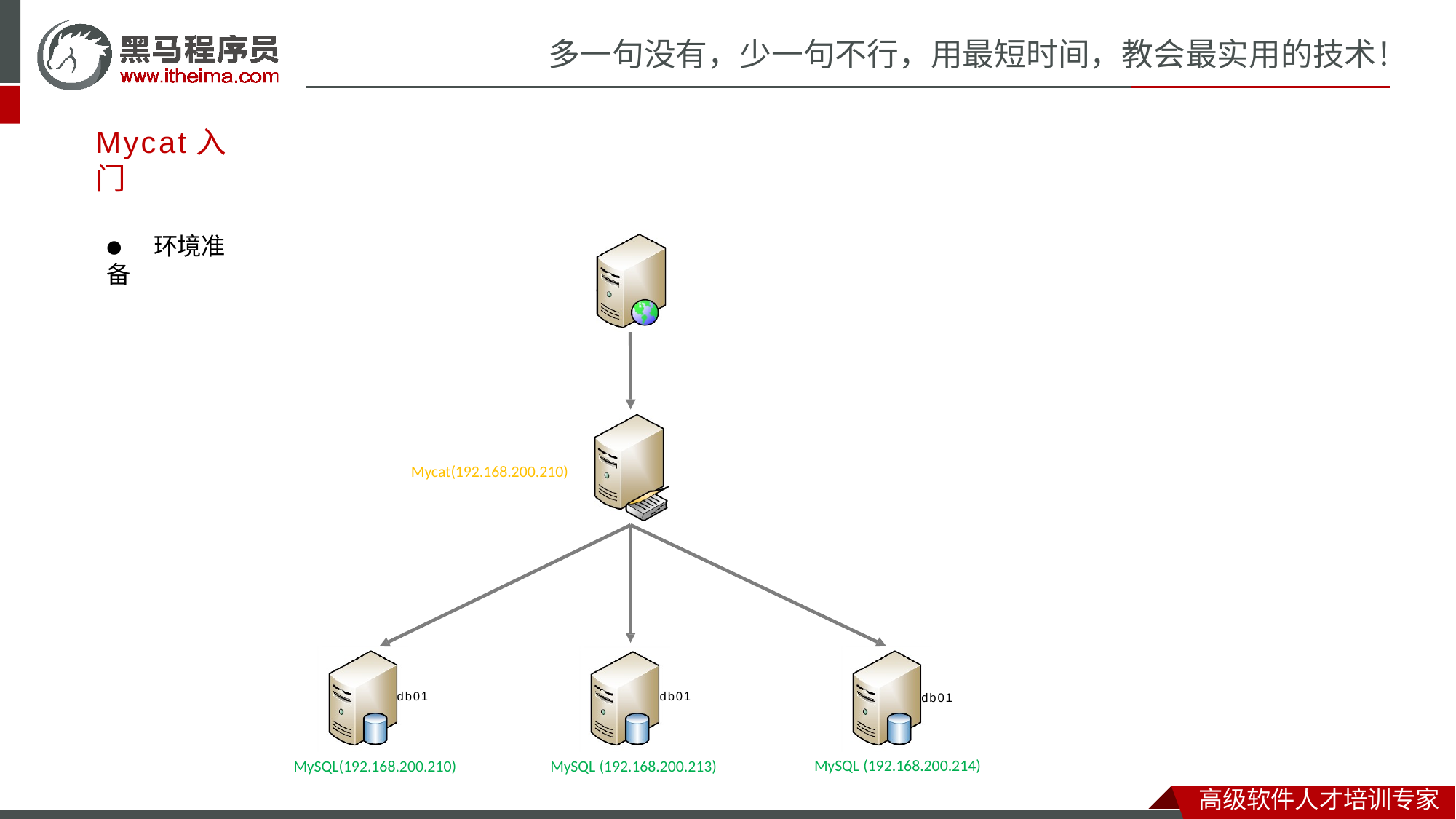

# 多一句没有，少一句不行，用最短时间，教会最实用的技术！

Mycat入门
⚫	环境准备

Mycat(192.168.200.210)

db01
db01
db01
MySQL (192.168.200.214)
MySQL (192.168.200.213)
MySQL(192.168.200.210)
高级软件人才培训专家